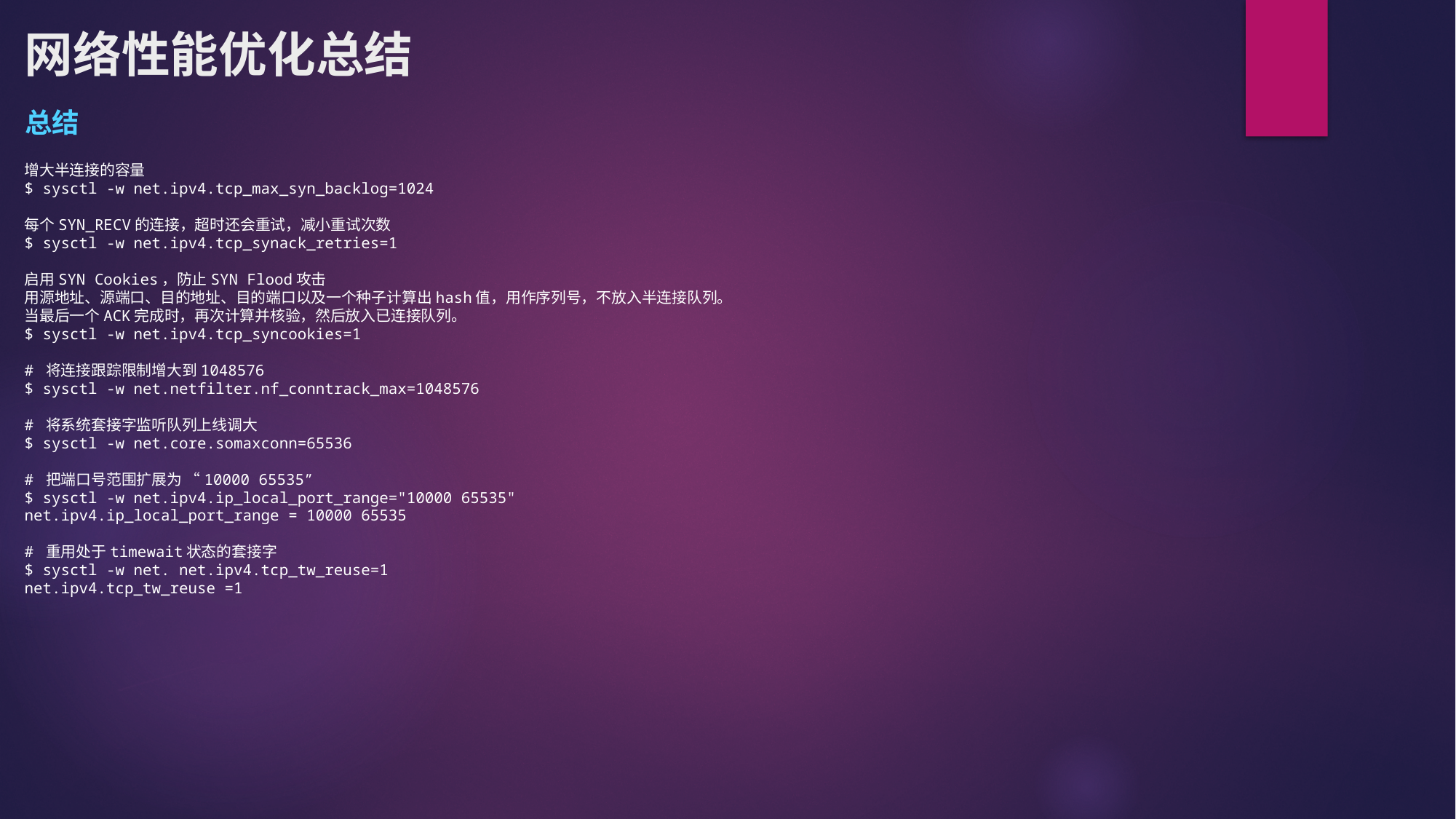

# 网络性能优化总结
总结
增大半连接的容量
$ sysctl -w net.ipv4.tcp_max_syn_backlog=1024

每个SYN_RECV的连接，超时还会重试，减小重试次数
$ sysctl -w net.ipv4.tcp_synack_retries=1

启用SYN Cookies，防止SYN Flood攻击
用源地址、源端口、目的地址、目的端口以及一个种子计算出hash值，用作序列号，不放入半连接队列。
当最后一个ACK完成时，再次计算并核验，然后放入已连接队列。
$ sysctl -w net.ipv4.tcp_syncookies=1

# 将连接跟踪限制增大到1048576
$ sysctl -w net.netfilter.nf_conntrack_max=1048576

# 将系统套接字监听队列上线调大
$ sysctl -w net.core.somaxconn=65536

# 把端口号范围扩展为 “10000 65535”
$ sysctl -w net.ipv4.ip_local_port_range="10000 65535"
net.ipv4.ip_local_port_range = 10000 65535

# 重用处于timewait状态的套接字
$ sysctl -w net. net.ipv4.tcp_tw_reuse=1
net.ipv4.tcp_tw_reuse =1